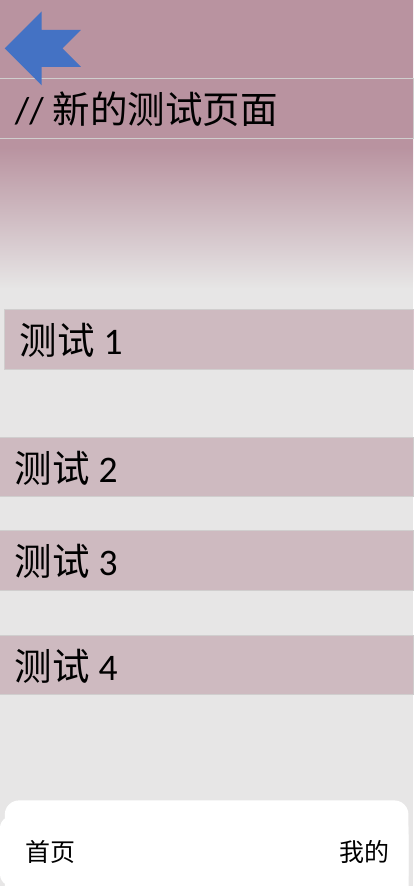

//新的测试页面
测试1
测试2
测试3
测试4

首页
我的